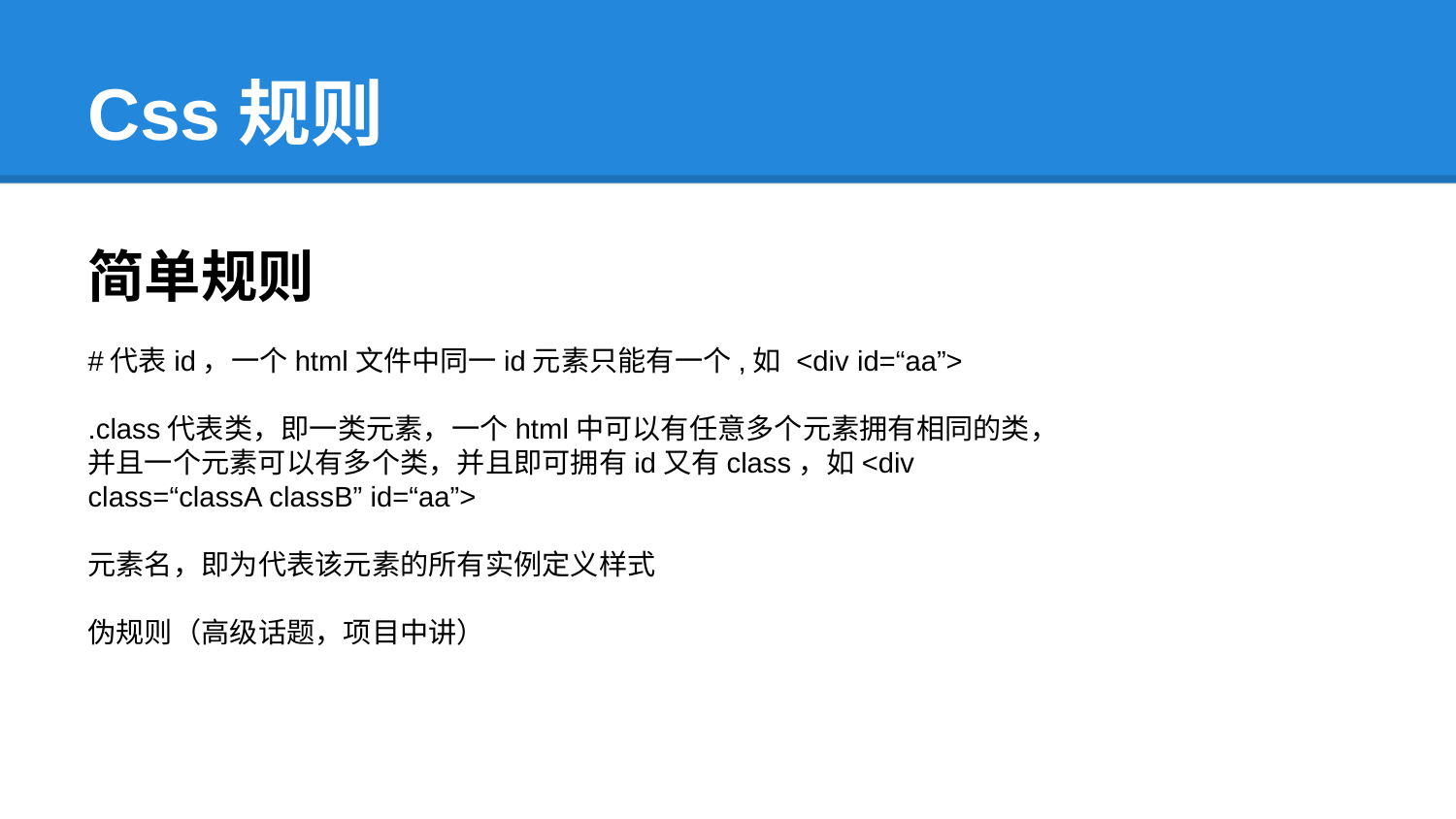

# Css规则
简单规则

#代表id，一个html文件中同一id元素只能有一个,如 <div id=“aa”>

.class代表类，即一类元素，一个html中可以有任意多个元素拥有相同的类，并且一个元素可以有多个类，并且即可拥有id又有class，如<div class=“classA classB” id=“aa”>

元素名，即为代表该元素的所有实例定义样式

伪规则（高级话题，项目中讲）